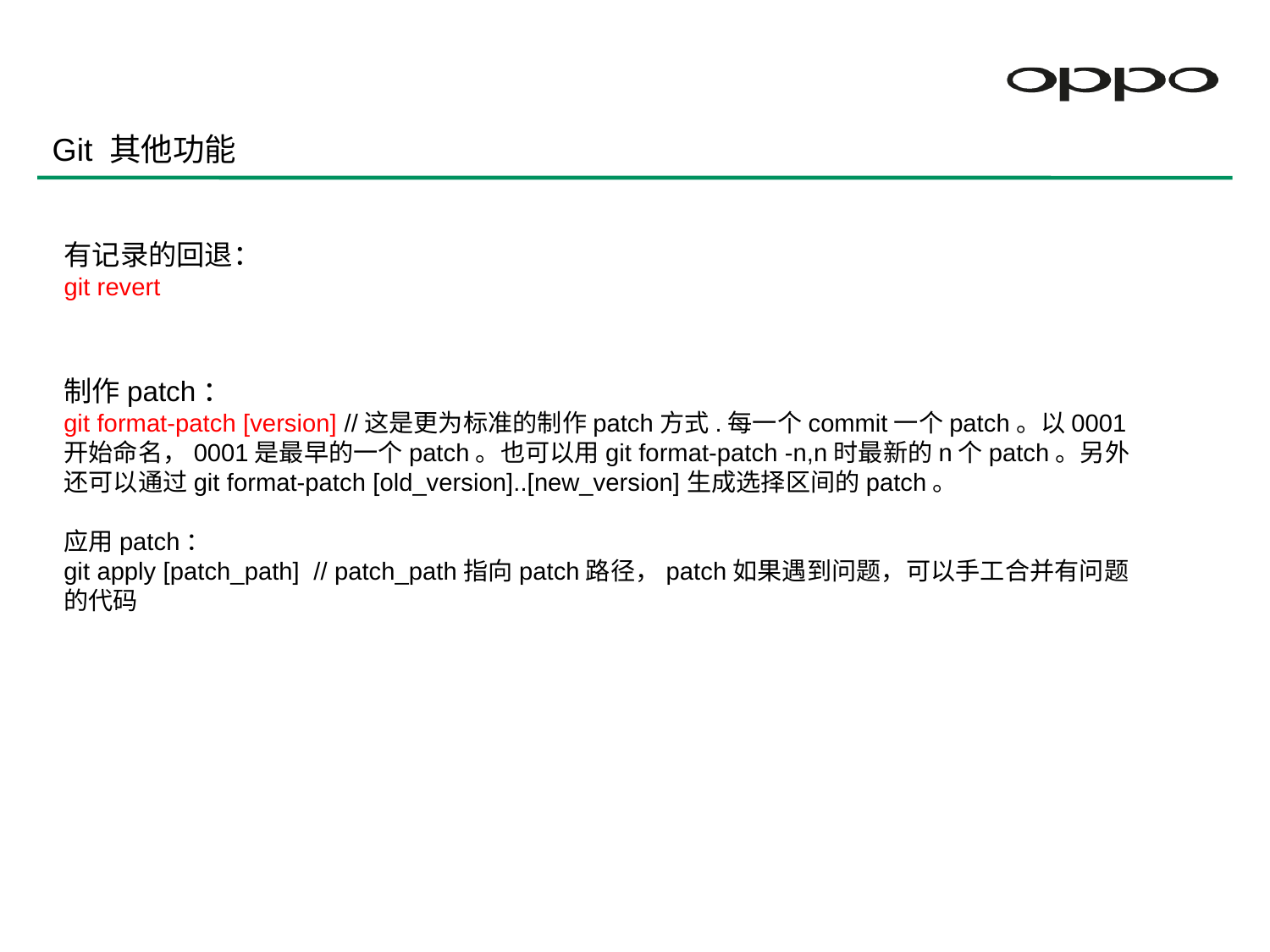

Git 其他功能

有记录的回退：
git revert
制作patch：
git format-patch [version] //这是更为标准的制作patch方式.每一个commit一个patch。以0001开始命名，0001是最早的一个patch。也可以用git format-patch -n,n时最新的n个patch。另外还可以通过git format-patch [old_version]..[new_version]生成选择区间的patch。

应用patch：
git apply [patch_path]  // patch_path指向patch路径，patch如果遇到问题，可以手工合并有问题的代码